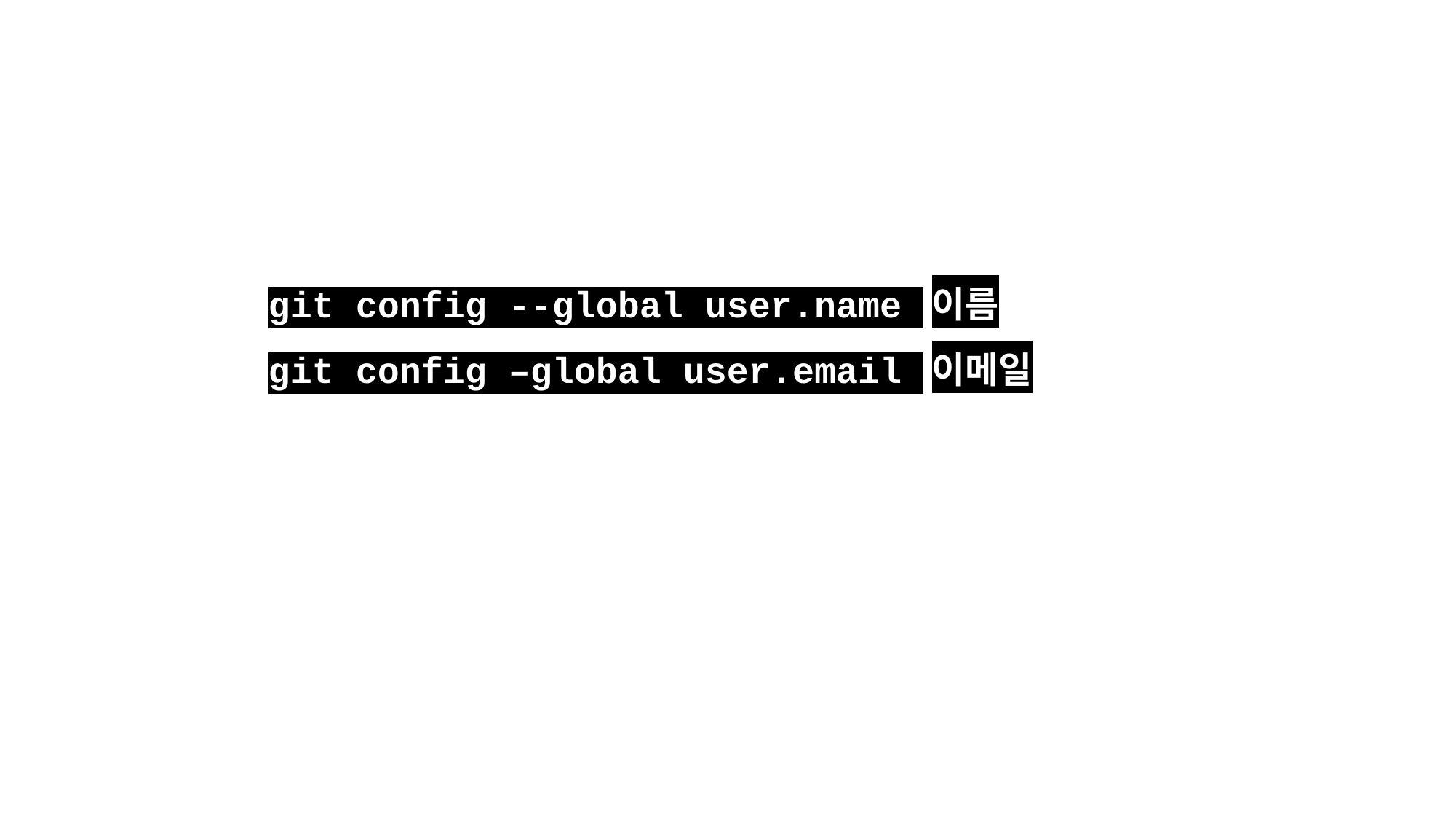

git config --global user.name 이름
git config –global user.email 이메일